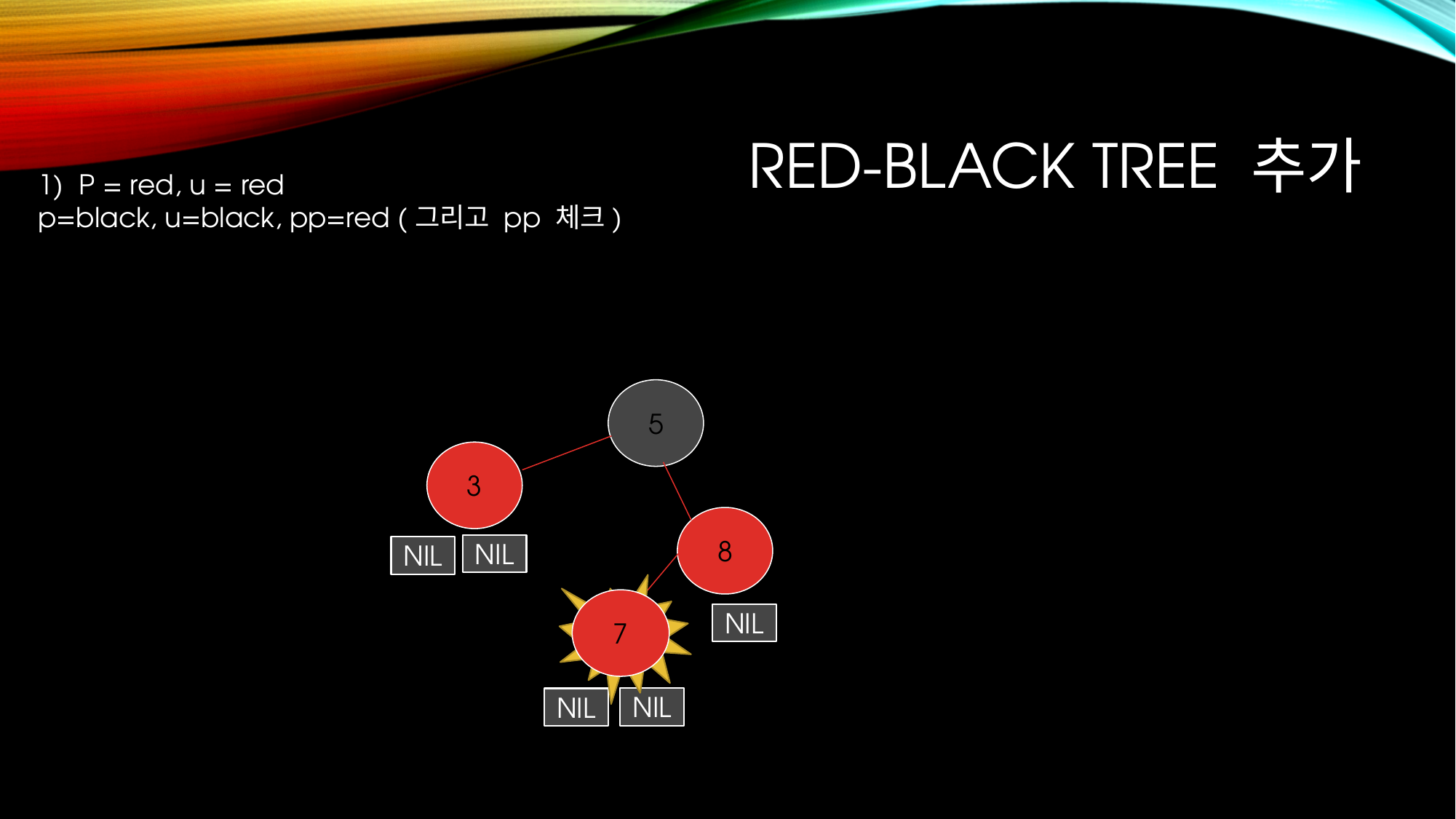

# Red-black tree 추가
P = red, u = red
p=black, u=black, pp=red (그리고 pp 체크)

5
3
8
NIL
NIL

7
NIL
NIL
NIL